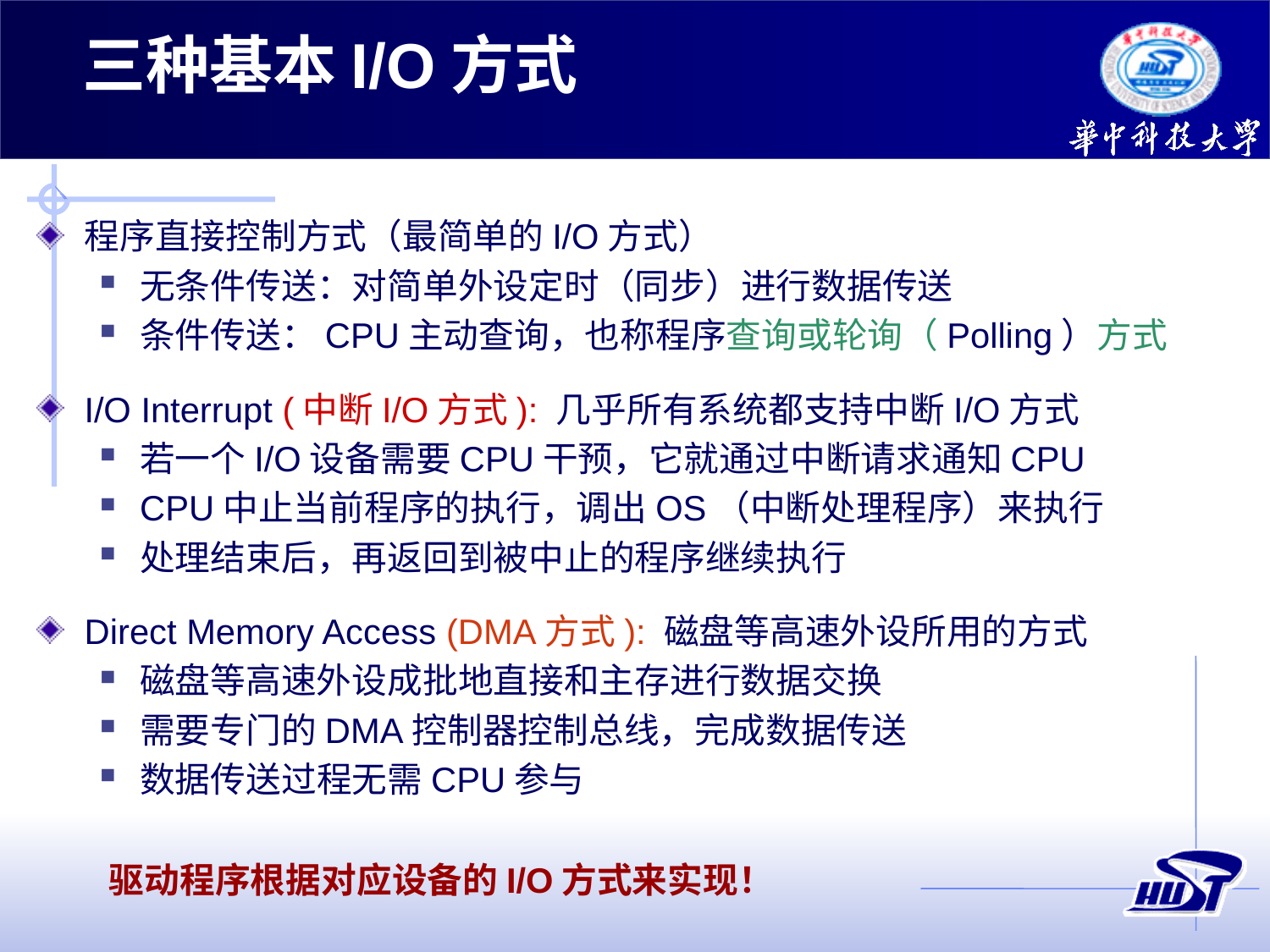

# 三种基本I/O方式
程序直接控制方式（最简单的I/O方式）
无条件传送：对简单外设定时（同步）进行数据传送
条件传送：CPU主动查询，也称程序查询或轮询（Polling）方式
I/O Interrupt (中断I/O方式): 几乎所有系统都支持中断I/O方式
若一个I/O设备需要CPU干预，它就通过中断请求通知CPU
CPU中止当前程序的执行，调出OS（中断处理程序）来执行
处理结束后，再返回到被中止的程序继续执行
Direct Memory Access (DMA方式): 磁盘等高速外设所用的方式
磁盘等高速外设成批地直接和主存进行数据交换
需要专门的DMA控制器控制总线，完成数据传送
数据传送过程无需CPU参与
驱动程序根据对应设备的I/O方式来实现！